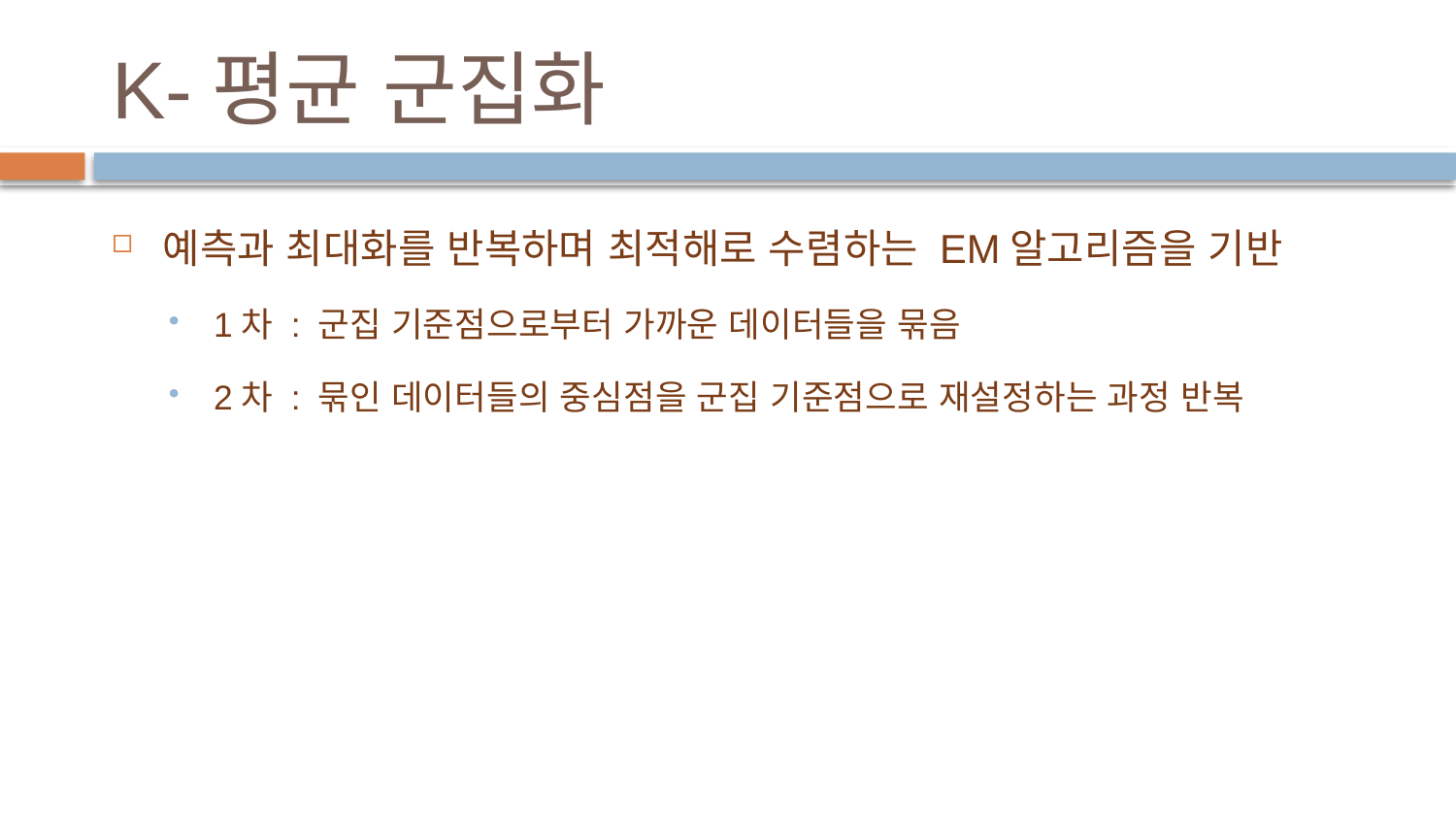

# K-평균 군집화
예측과 최대화를 반복하며 최적해로 수렴하는 EM알고리즘을 기반
1차 : 군집 기준점으로부터 가까운 데이터들을 묶음
2차 : 묶인 데이터들의 중심점을 군집 기준점으로 재설정하는 과정 반복